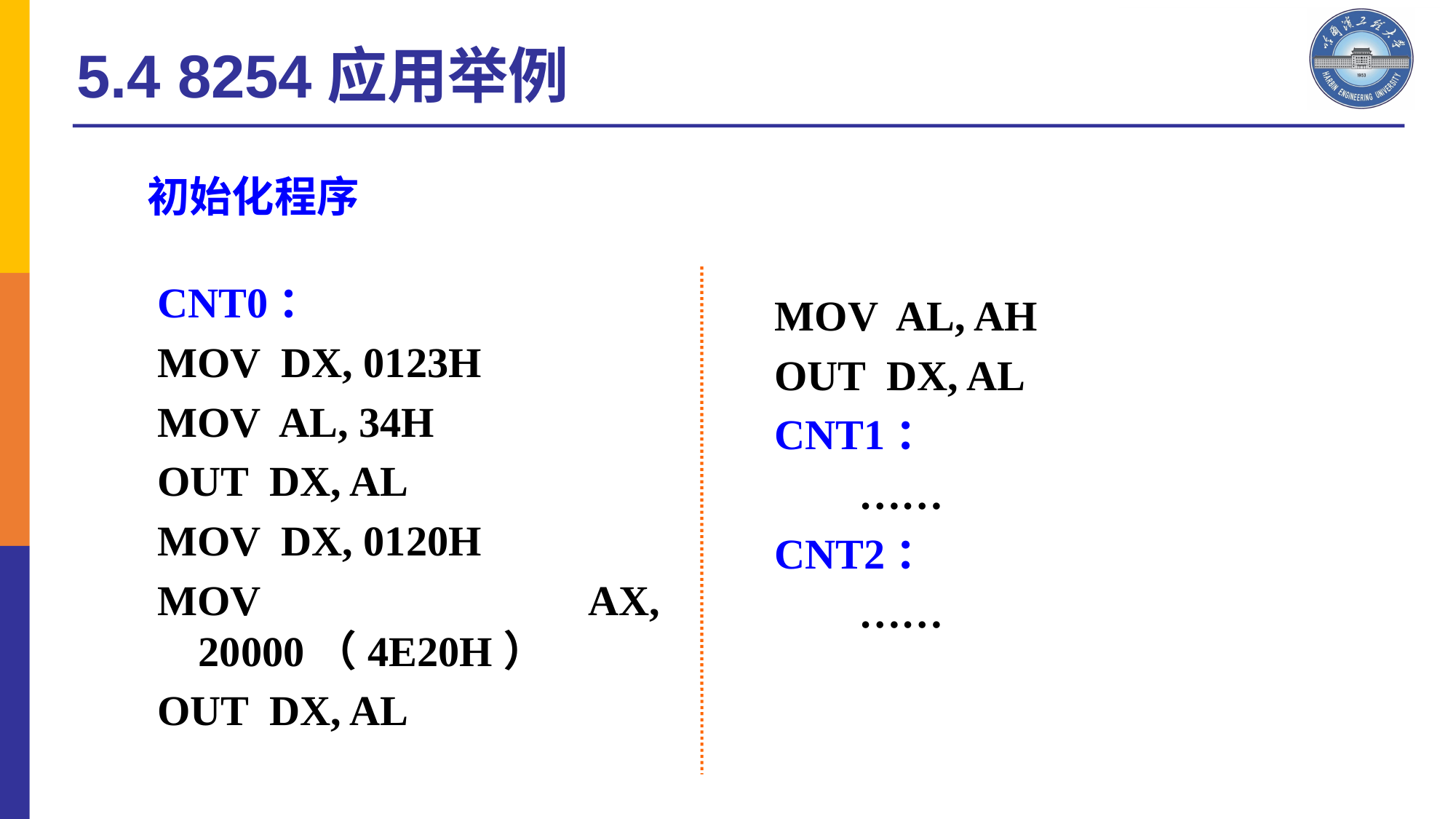

5.4 8254应用举例
初始化程序

CNT0：
MOV  DX, 0123H
MOV  AL, 34H
OUT  DX, AL
MOV  DX, 0120H
MOV  AX, 20000（4E20H）
OUT  DX, AL
MOV  AL, AH
OUT  DX, AL
CNT1：
        ……
CNT2：
        ……